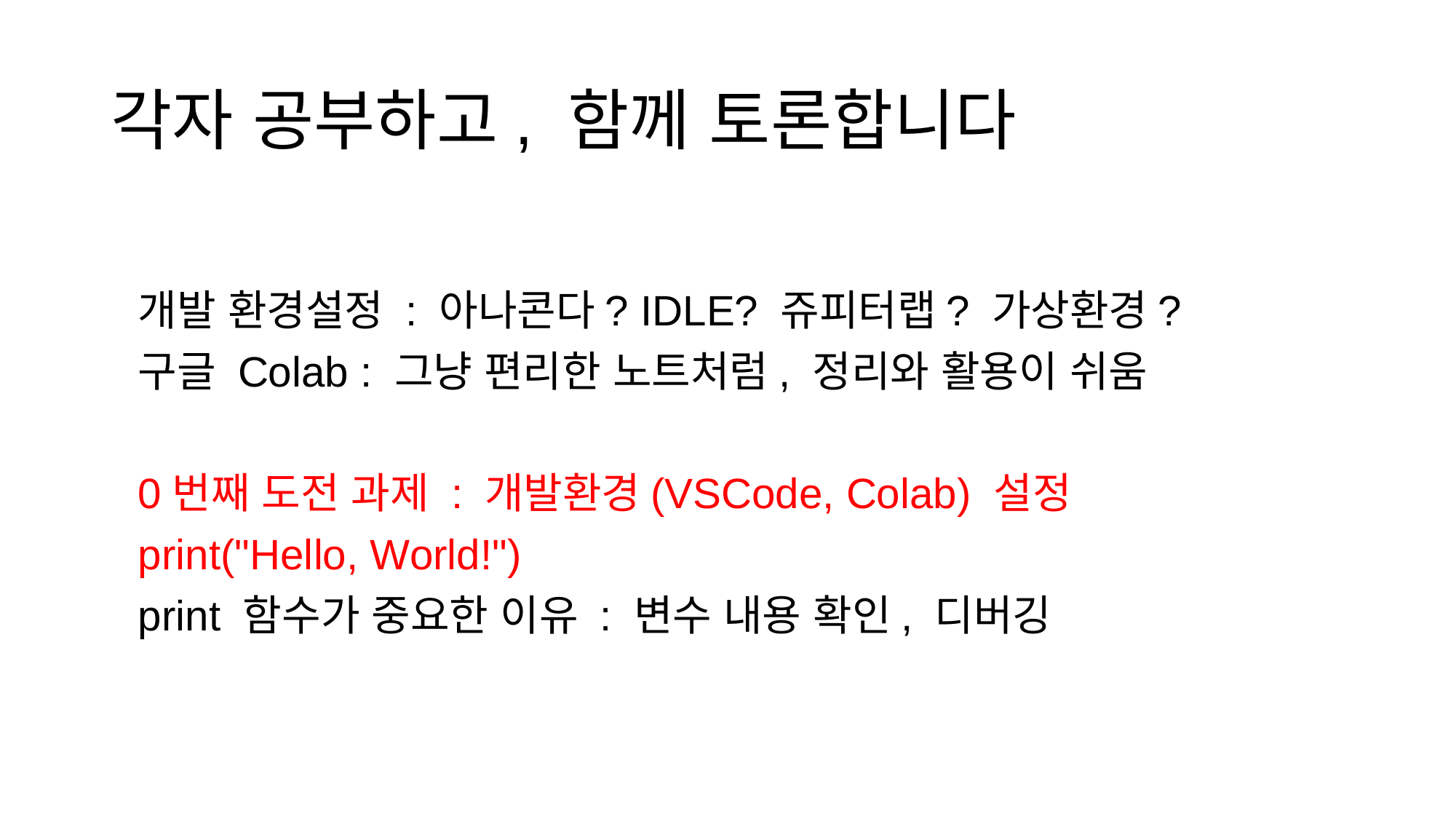

# 각자 공부하고, 함께 토론합니다

개발 환경설정 : 아나콘다? IDLE? 쥬피터랩? 가상환경?
구글 Colab : 그냥 편리한 노트처럼, 정리와 활용이 쉬움

0번째 도전 과제 : 개발환경(VSCode, Colab) 설정
print("Hello, World!")
print 함수가 중요한 이유 : 변수 내용 확인, 디버깅